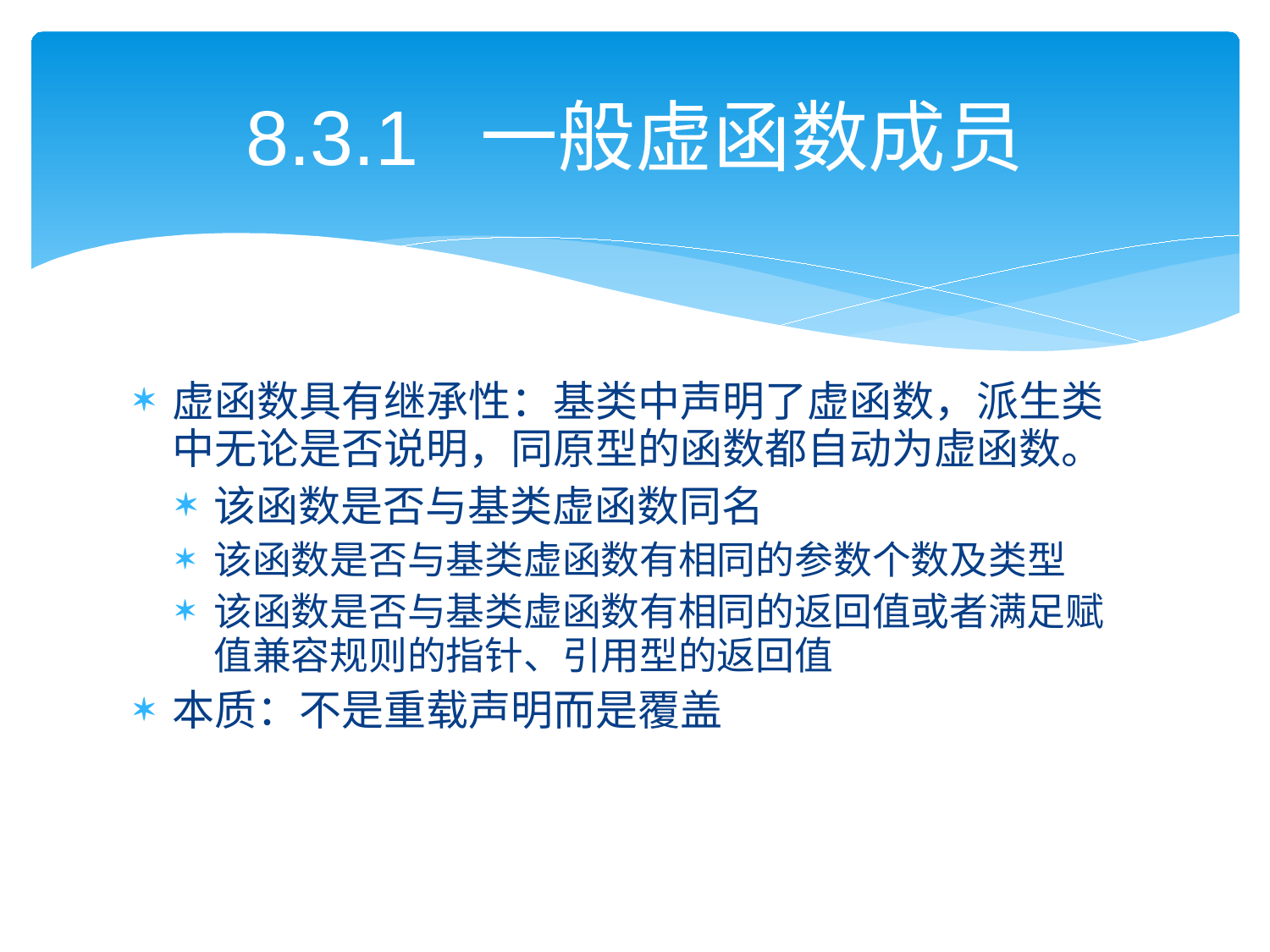

# 8.3.1  一般虚函数成员
虚函数具有继承性：基类中声明了虚函数，派生类中无论是否说明，同原型的函数都自动为虚函数。
该函数是否与基类虚函数同名
该函数是否与基类虚函数有相同的参数个数及类型
该函数是否与基类虚函数有相同的返回值或者满足赋值兼容规则的指针、引用型的返回值
本质：不是重载声明而是覆盖